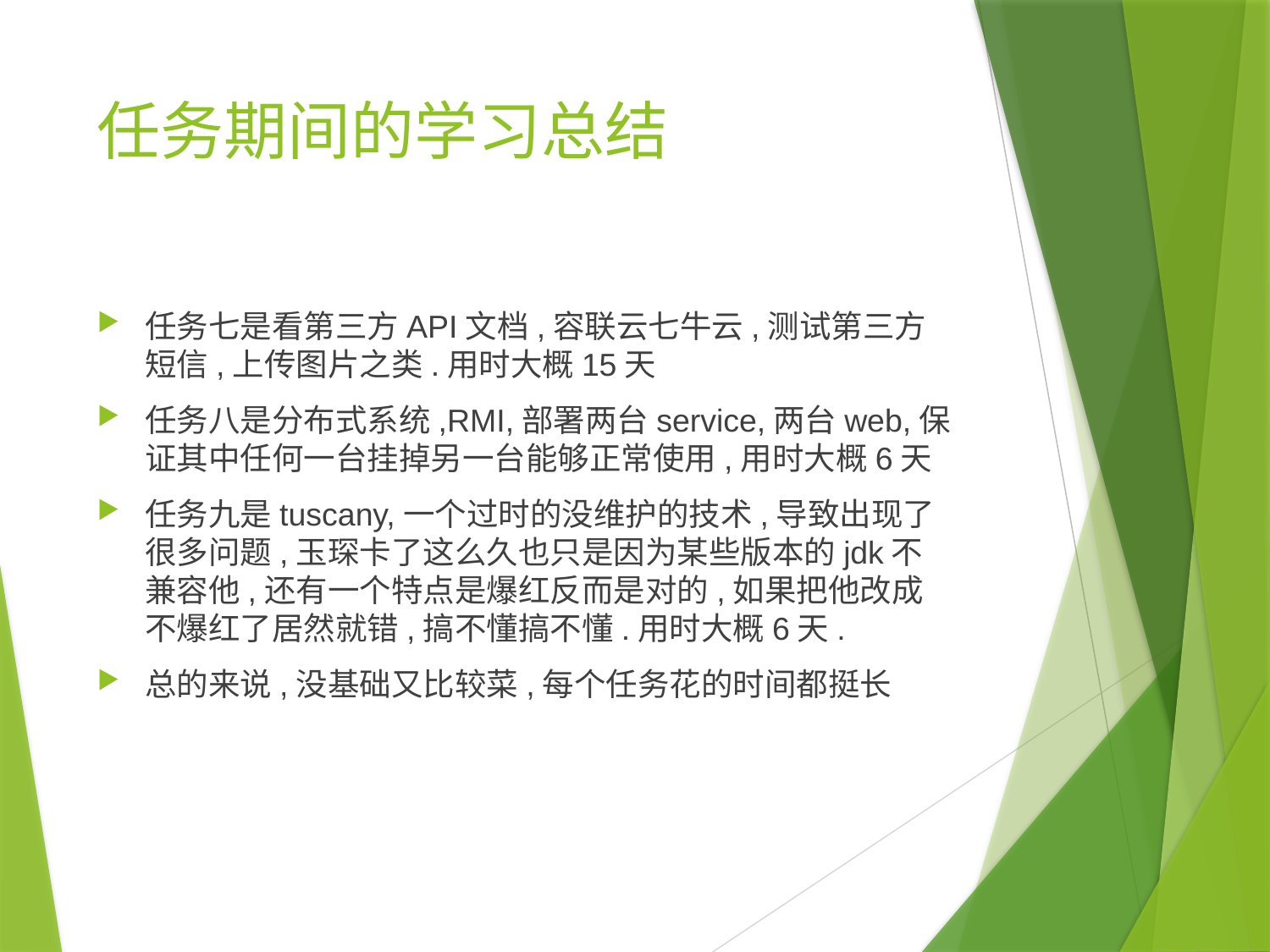

# 任务期间的学习总结
任务七是看第三方API文档,容联云七牛云,测试第三方短信,上传图片之类.用时大概15天
任务八是分布式系统,RMI,部署两台service,两台web,保证其中任何一台挂掉另一台能够正常使用,用时大概6天
任务九是tuscany,一个过时的没维护的技术,导致出现了很多问题,玉琛卡了这么久也只是因为某些版本的jdk不兼容他,还有一个特点是爆红反而是对的,如果把他改成不爆红了居然就错,搞不懂搞不懂.用时大概6天.
总的来说,没基础又比较菜,每个任务花的时间都挺长